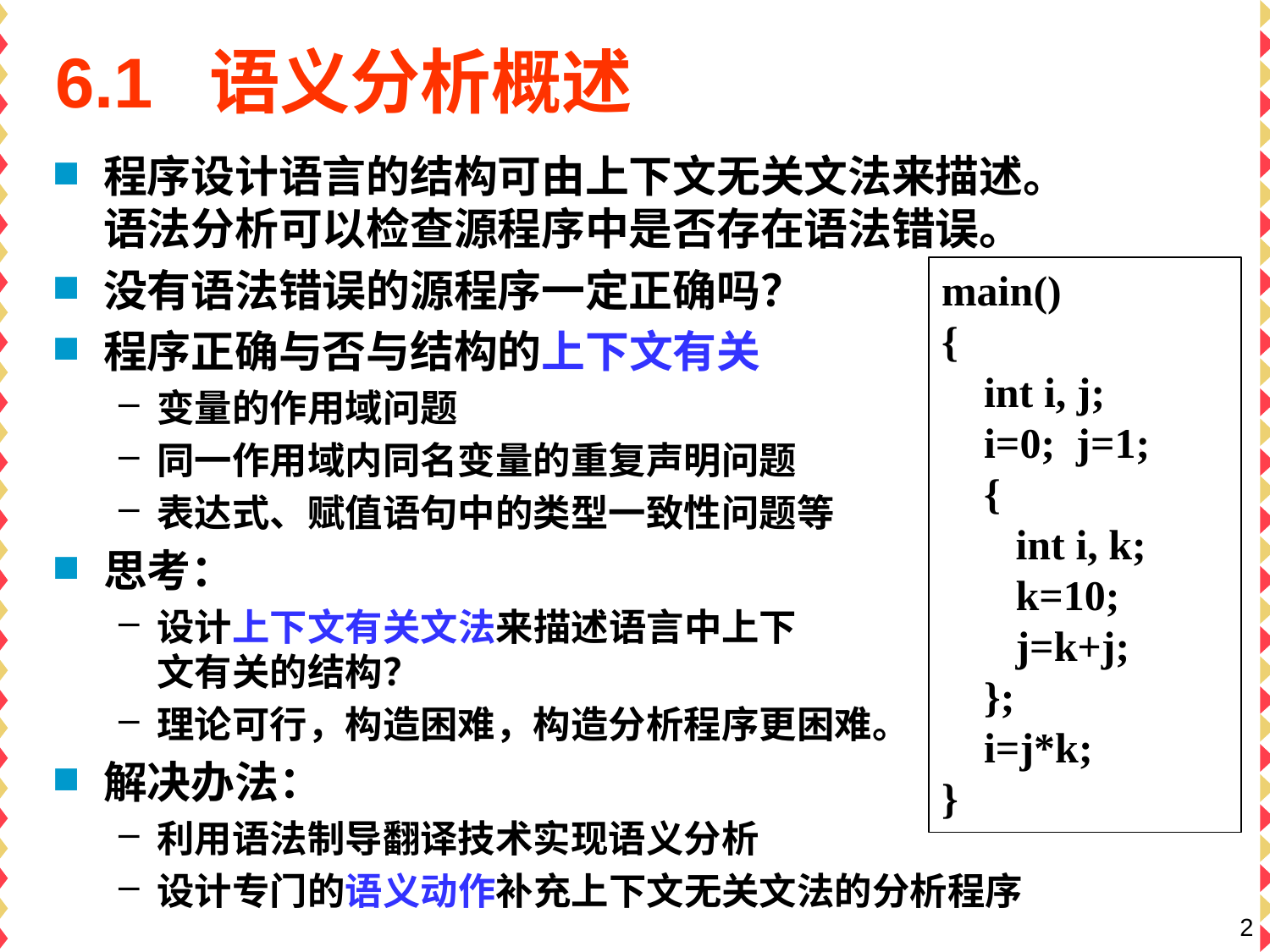

# 6.1  语义分析概述
程序设计语言的结构可由上下文无关文法来描述。
语法分析可以检查源程序中是否存在语法错误。
没有语法错误的源程序一定正确吗？
程序正确与否与结构的上下文有关
变量的作用域问题
同一作用域内同名变量的重复声明问题
表达式、赋值语句中的类型一致性问题等
思考：
设计上下文有关文法来描述语言中上下
文有关的结构？
理论可行，构造困难，构造分析程序更困难。
解决办法：
利用语法制导翻译技术实现语义分析
设计专门的语义动作补充上下文无关文法的分析程序
main()
{
    int i, j;
    i=0;  j=1;
    {
       int i, k;
       k=10;
       j=k+j;
    };
    i=j*k;
}
2